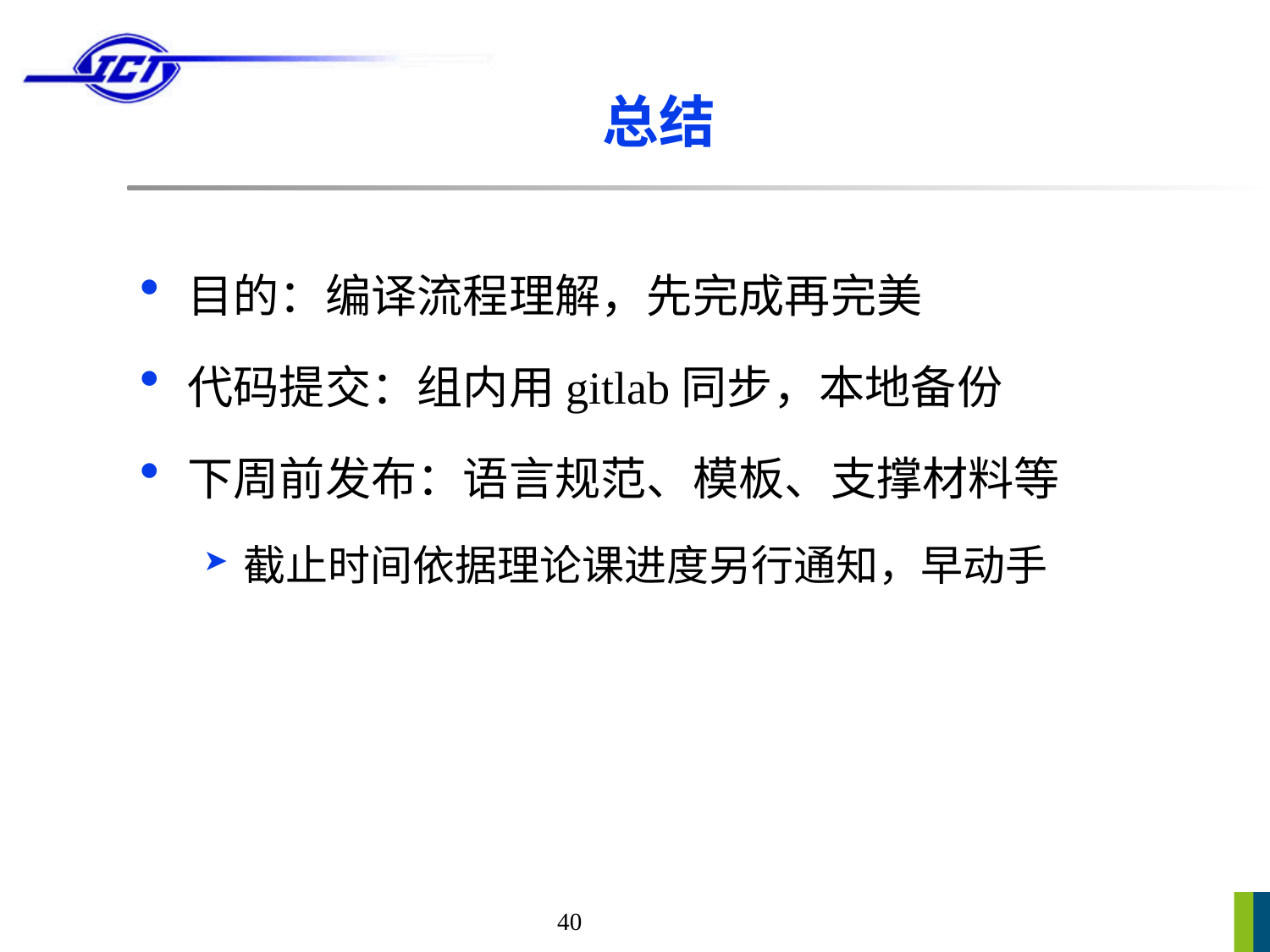

# 总结
目的：编译流程理解，先完成再完美
代码提交：组内用gitlab同步，本地备份
下周前发布：语言规范、模板、支撑材料等
截止时间依据理论课进度另行通知，早动手